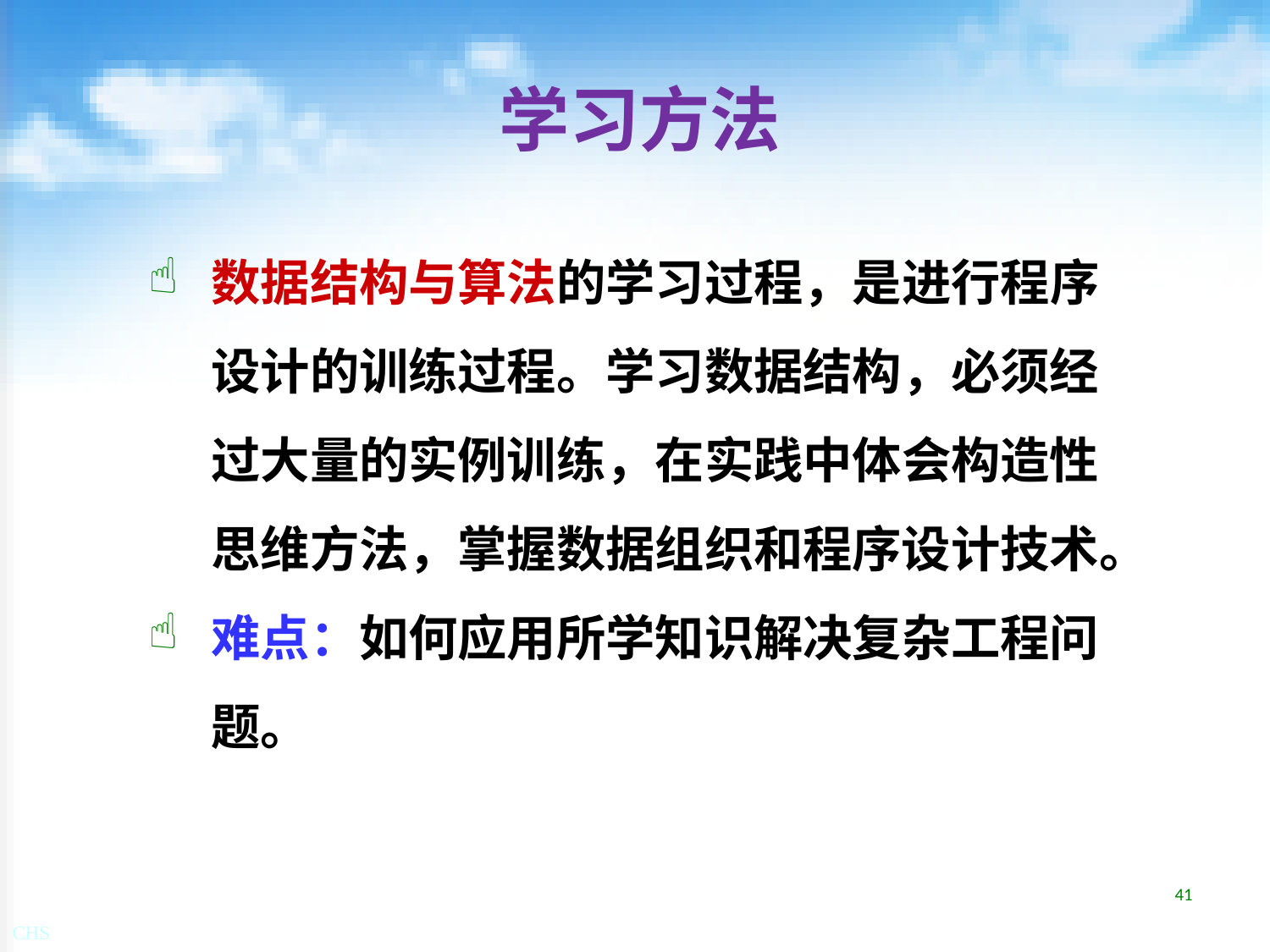

# 学习方法
数据结构与算法的学习过程，是进行程序设计的训练过程。学习数据结构，必须经过大量的实例训练，在实践中体会构造性思维方法，掌握数据组织和程序设计技术。
难点：如何应用所学知识解决复杂工程问题。
41